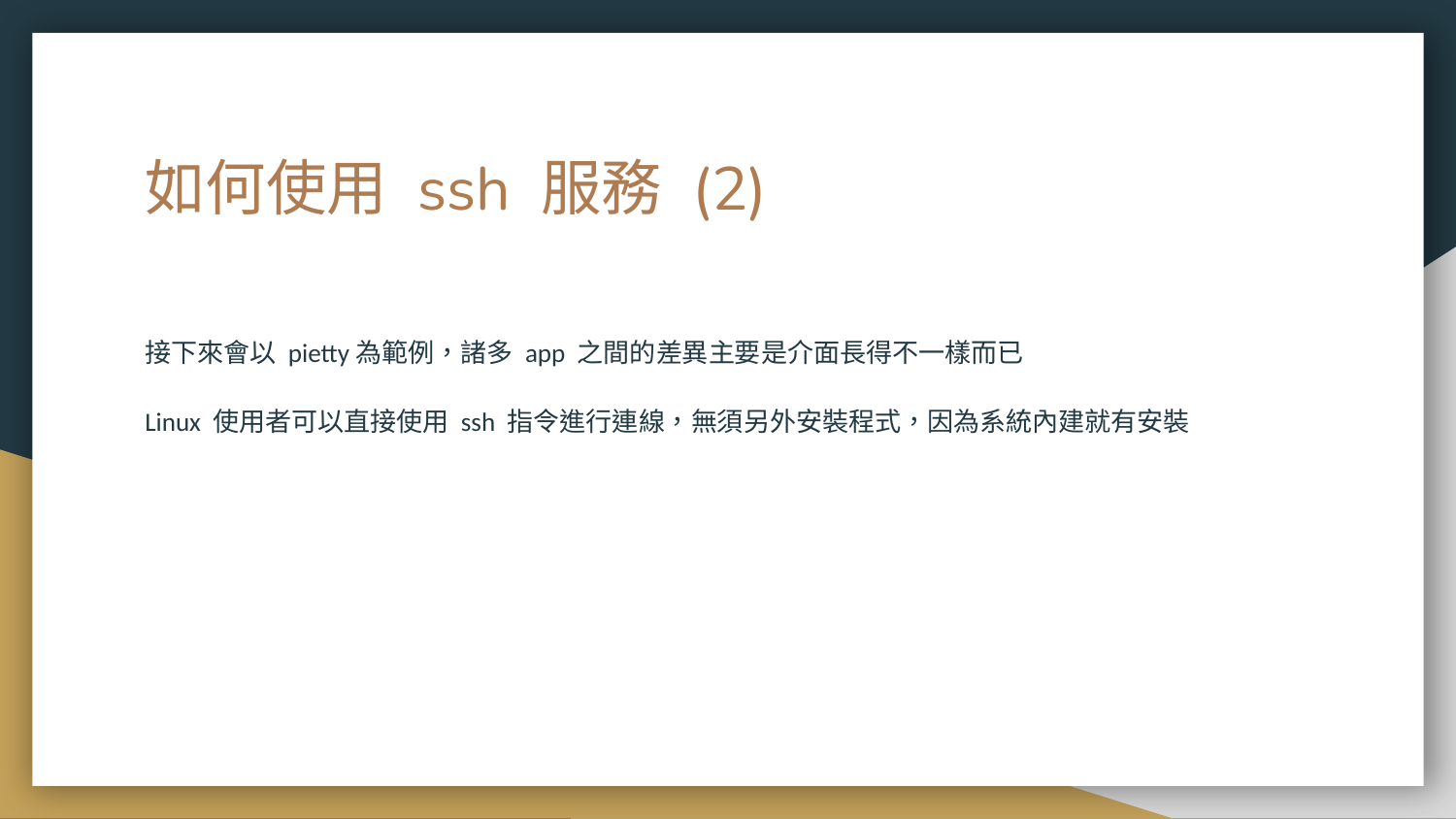

# 如何使用 ssh 服務 (2)
接下來會以 pietty為範例，諸多 app 之間的差異主要是介面長得不一樣而已
Linux 使用者可以直接使用 ssh 指令進行連線，無須另外安裝程式，因為系統內建就有安裝